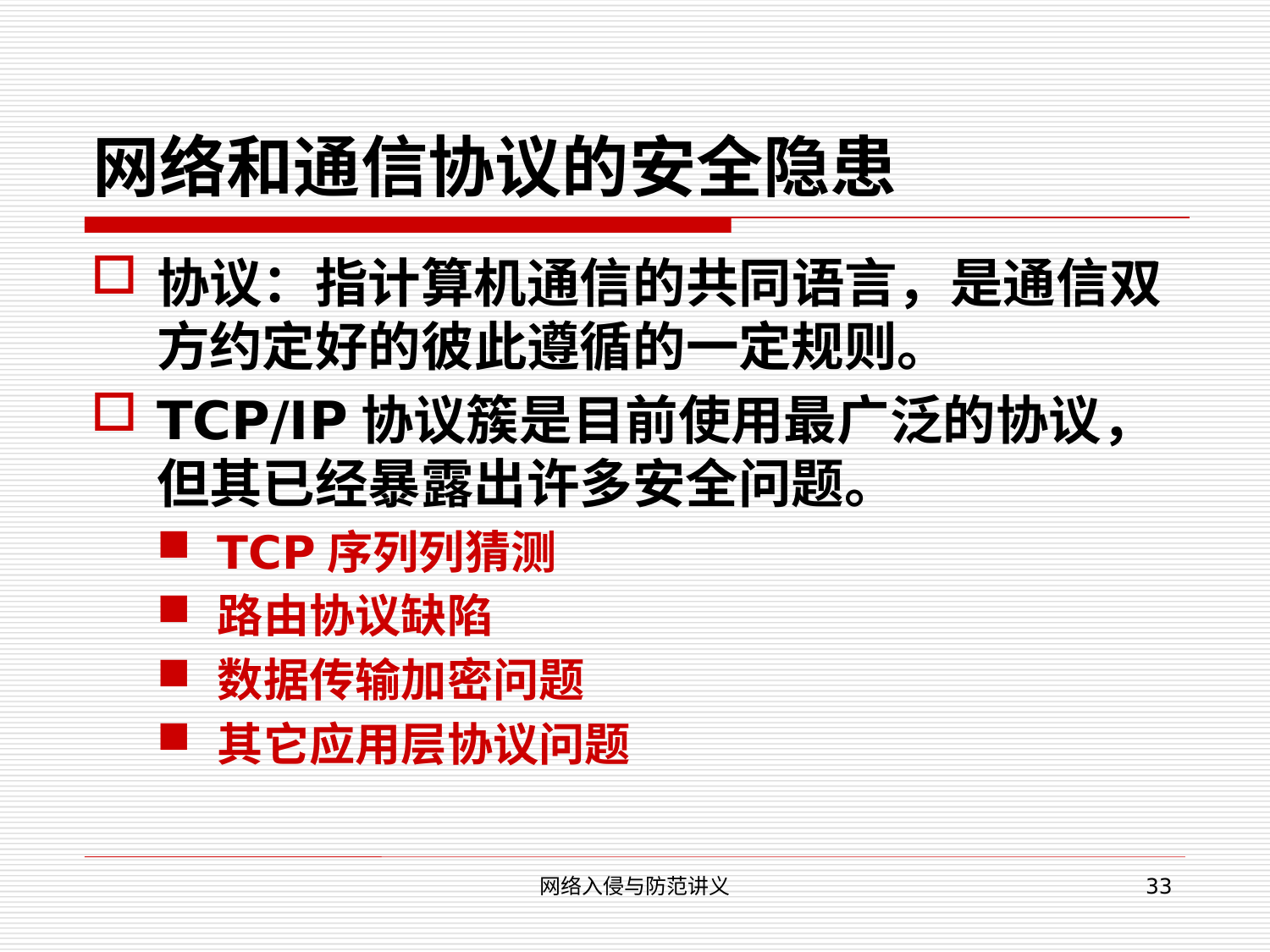

网络和通信协议的安全隐患
协议：指计算机通信的共同语言，是通信双方约定好的彼此遵循的一定规则。
TCP/IP协议簇是目前使用最广泛的协议，但其已经暴露出许多安全问题。
TCP序列列猜测
路由协议缺陷
数据传输加密问题
其它应用层协议问题

网络入侵与防范讲义
33